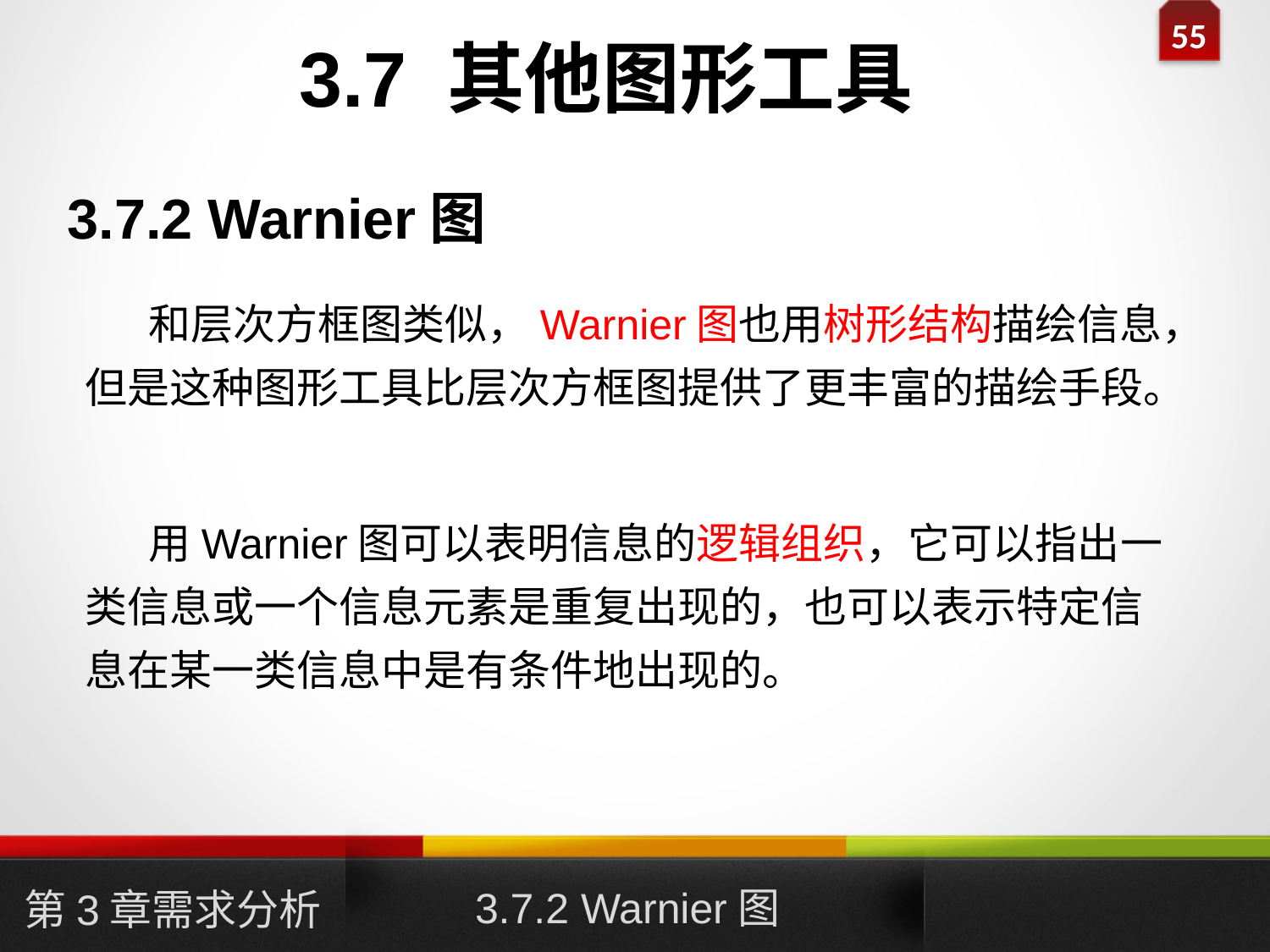

# 3.7 其他图形工具
3.7.2 Warnier图
和层次方框图类似，Warnier图也用树形结构描绘信息，但是这种图形工具比层次方框图提供了更丰富的描绘手段。
用Warnier图可以表明信息的逻辑组织，它可以指出一类信息或一个信息元素是重复出现的，也可以表示特定信息在某一类信息中是有条件地出现的。
3.7.2 Warnier图
第3章需求分析